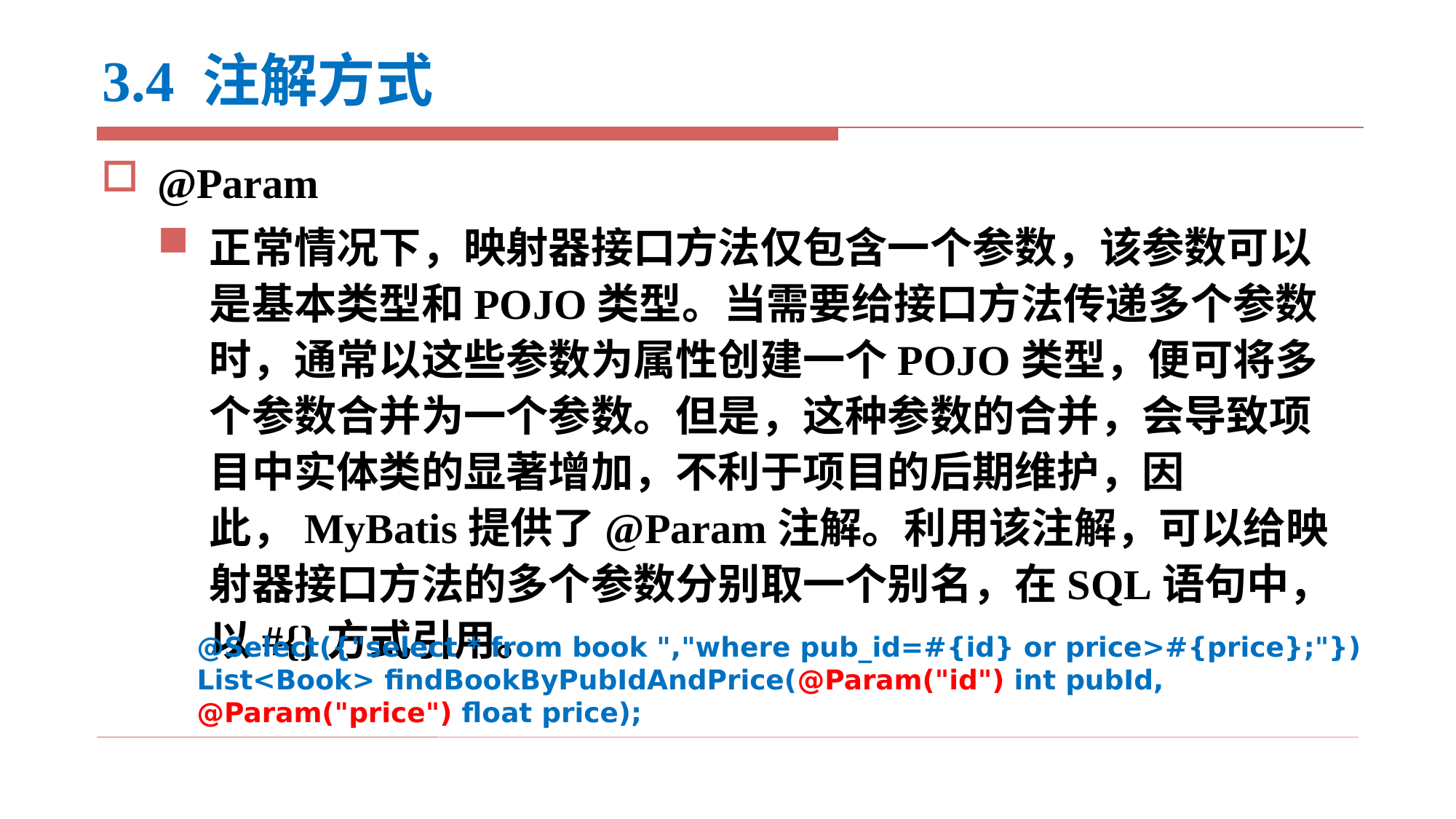

# 3.4 注解方式
@Param
正常情况下，映射器接口方法仅包含一个参数，该参数可以是基本类型和POJO类型。当需要给接口方法传递多个参数时，通常以这些参数为属性创建一个POJO类型，便可将多个参数合并为一个参数。但是，这种参数的合并，会导致项目中实体类的显著增加，不利于项目的后期维护，因此，MyBatis提供了@Param注解。利用该注解，可以给映射器接口方法的多个参数分别取一个别名，在SQL语句中，以#{}方式引用。
@Select({"select * from book ","where pub_id=#{id} or price>#{price};"})
List<Book> findBookByPubIdAndPrice(@Param("id") int pubId, @Param("price") float price);
55